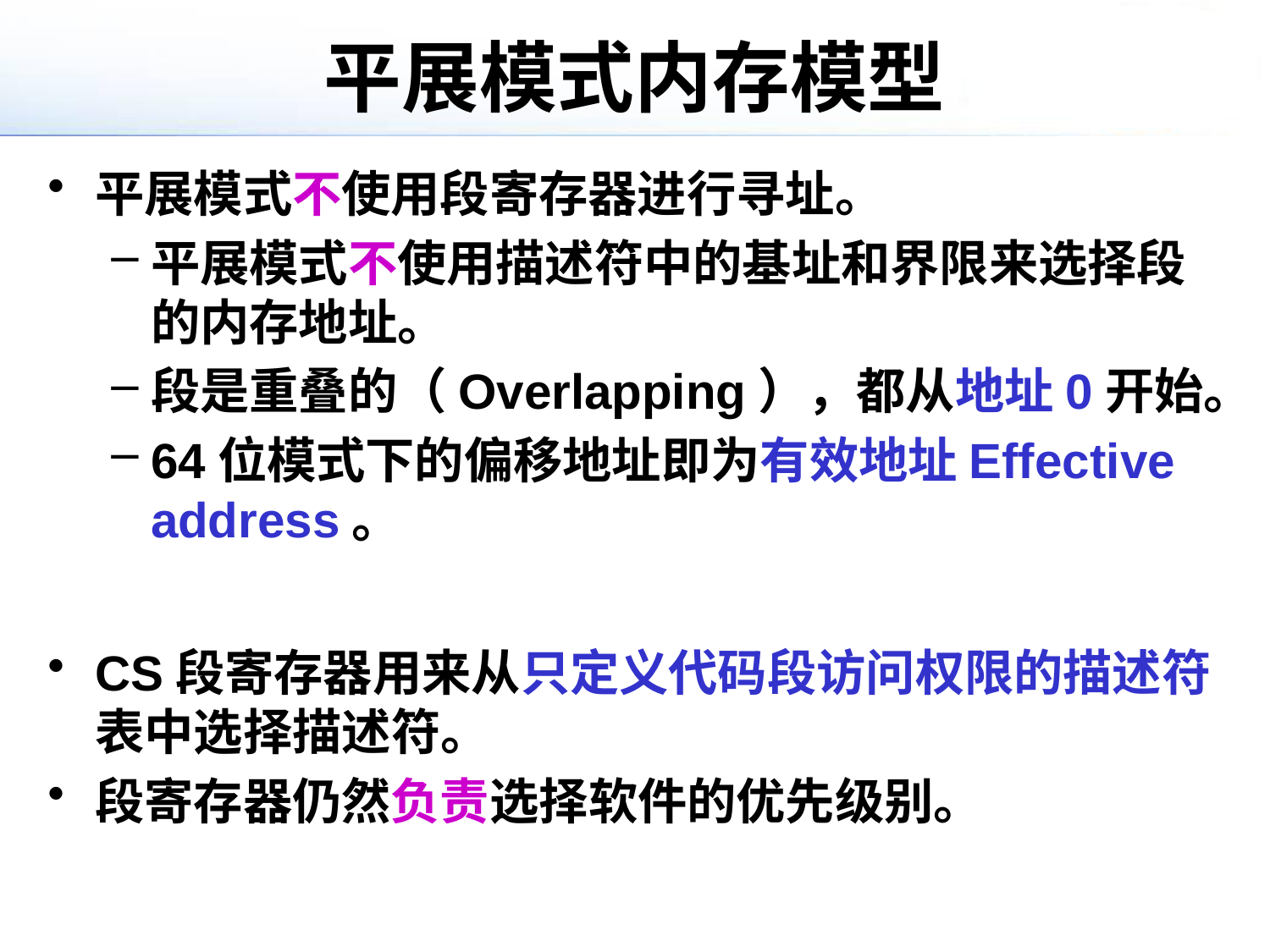

# 平展模式内存模型
平展模式不使用段寄存器进行寻址。
平展模式不使用描述符中的基址和界限来选择段的内存地址。
段是重叠的（Overlapping），都从地址0开始。
64位模式下的偏移地址即为有效地址Effective address。

CS段寄存器用来从只定义代码段访问权限的描述符表中选择描述符。
段寄存器仍然负责选择软件的优先级别。